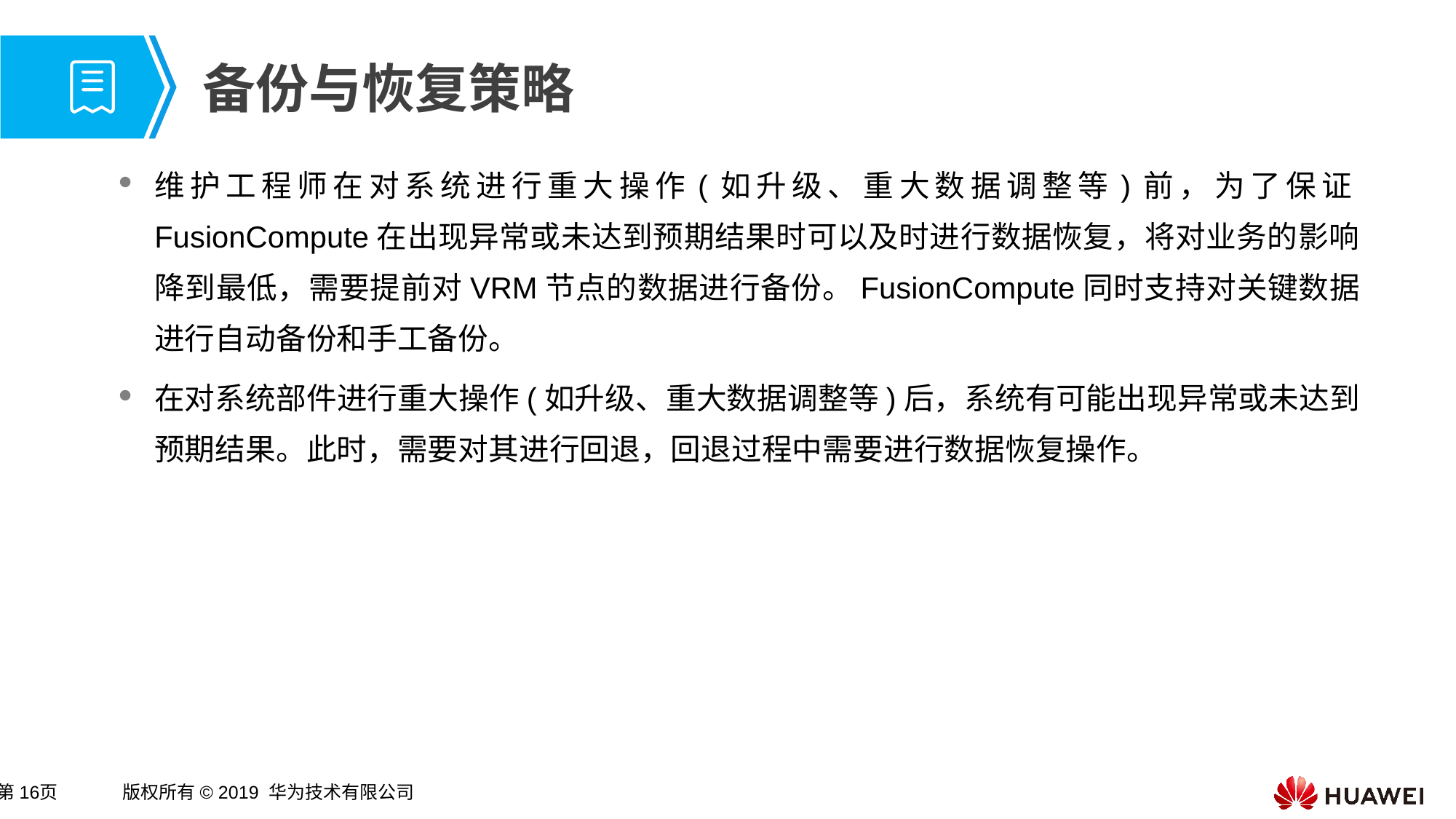

# 备份与恢复策略
维护工程师在对系统进行重大操作(如升级、重大数据调整等)前，为了保证FusionCompute在出现异常或未达到预期结果时可以及时进行数据恢复，将对业务的影响降到最低，需要提前对VRM节点的数据进行备份。FusionCompute同时支持对关键数据进行自动备份和手工备份。
在对系统部件进行重大操作(如升级、重大数据调整等)后，系统有可能出现异常或未达到预期结果。此时，需要对其进行回退，回退过程中需要进行数据恢复操作。